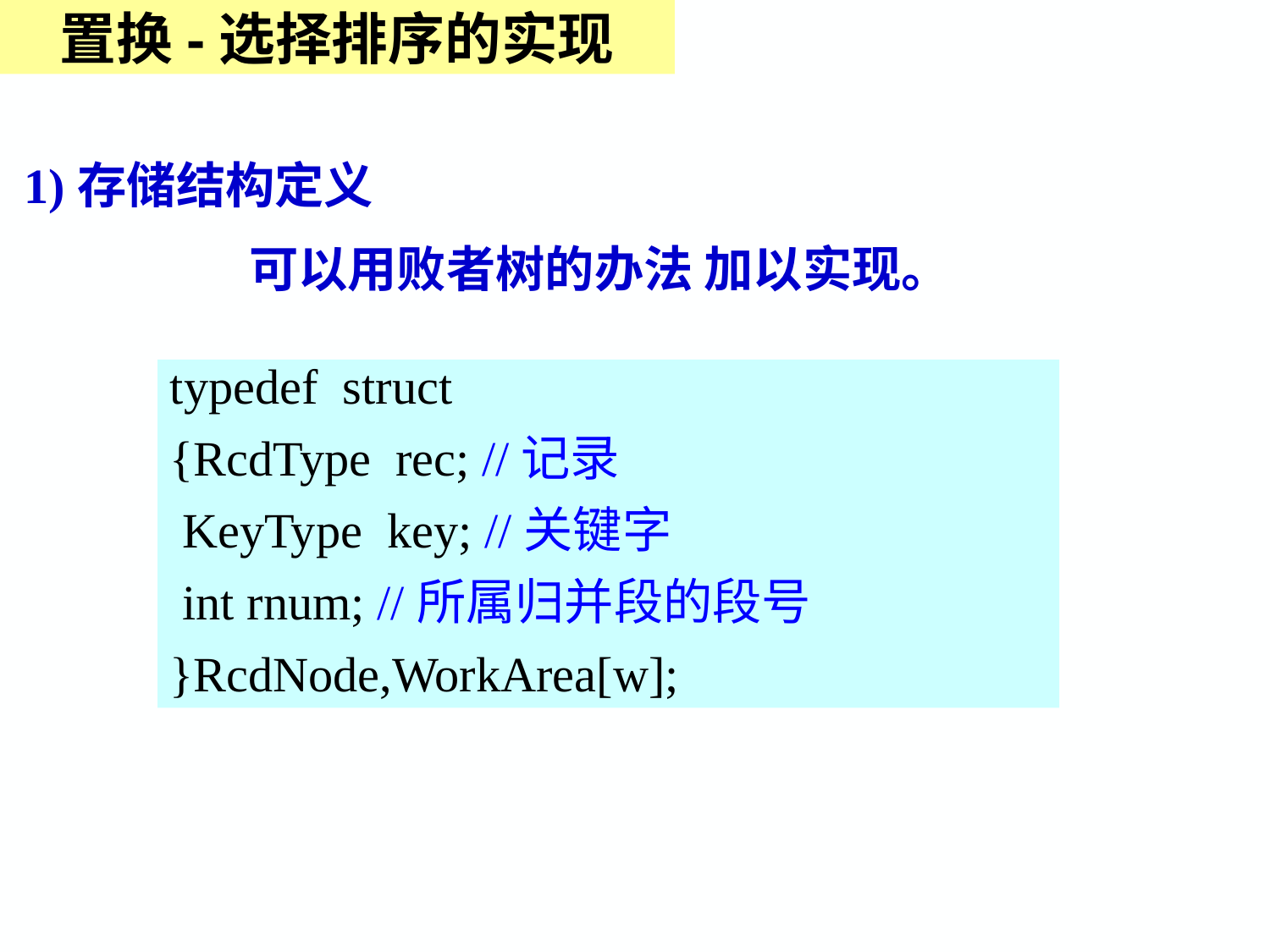

置换-选择排序的实现
1)存储结构定义
	  可以用败者树的办法 加以实现。
typedef  struct
{RcdType  rec; //记录
 KeyType  key; //关键字
 int rnum; //所属归并段的段号
}RcdNode,WorkArea[w];